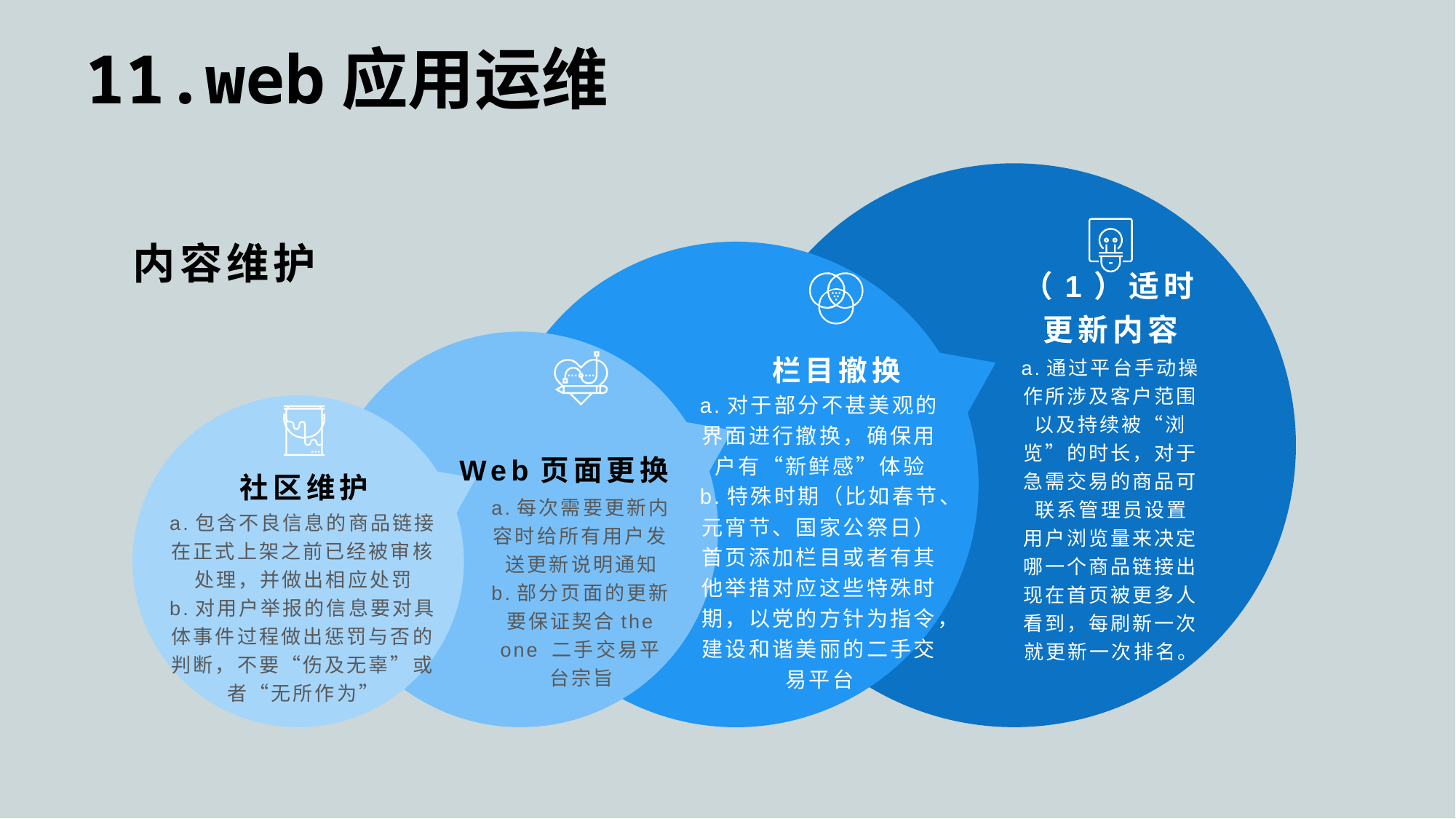

11.web应用运维

内容维护

（1）适时更新内容

栏目撤换
a.通过平台手动操作所涉及客户范围以及持续被“浏览”的时长，对于急需交易的商品可联系管理员设置
用户浏览量来决定哪一个商品链接出现在首页被更多人看到，每刷新一次就更新一次排名。

a.对于部分不甚美观的界面进行撤换，确保用户有“新鲜感”体验
b.特殊时期（比如春节、元宵节、国家公祭日）首页添加栏目或者有其他举措对应这些特殊时期，以党的方针为指令，建设和谐美丽的二手交易平台

Web页面更换
社区维护
a.每次需要更新内容时给所有用户发送更新说明通知
b.部分页面的更新要保证契合the one 二手交易平台宗旨
a.包含不良信息的商品链接在正式上架之前已经被审核处理，并做出相应处罚
b.对用户举报的信息要对具体事件过程做出惩罚与否的判断，不要“伤及无辜”或者“无所作为”